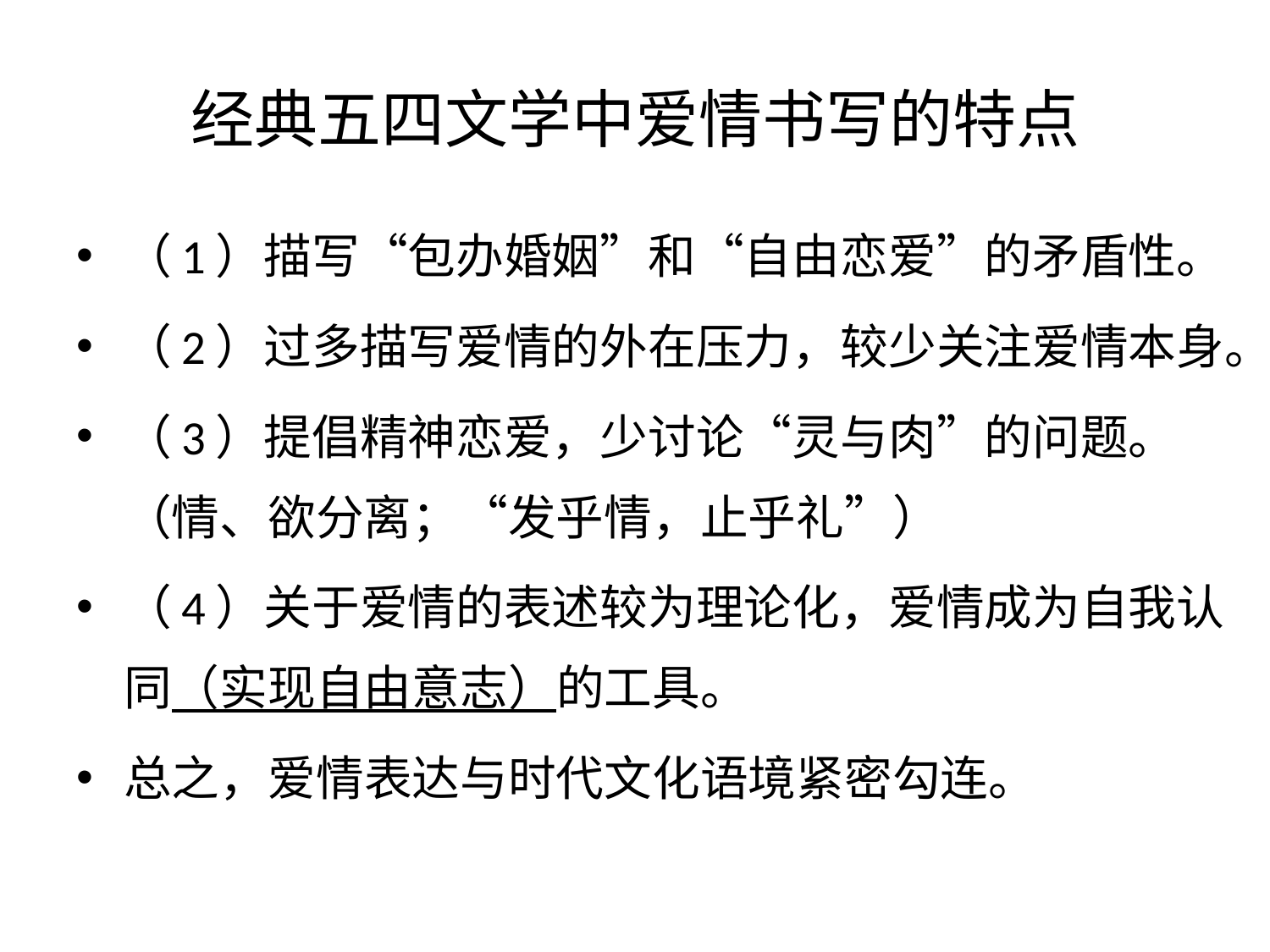

# 经典五四文学中爱情书写的特点
（1）描写“包办婚姻”和“自由恋爱”的矛盾性。
（2）过多描写爱情的外在压力，较少关注爱情本身。
（3）提倡精神恋爱，少讨论“灵与肉”的问题。（情、欲分离；“发乎情，止乎礼”）
（4）关于爱情的表述较为理论化，爱情成为自我认同（实现自由意志）的工具。
总之，爱情表达与时代文化语境紧密勾连。